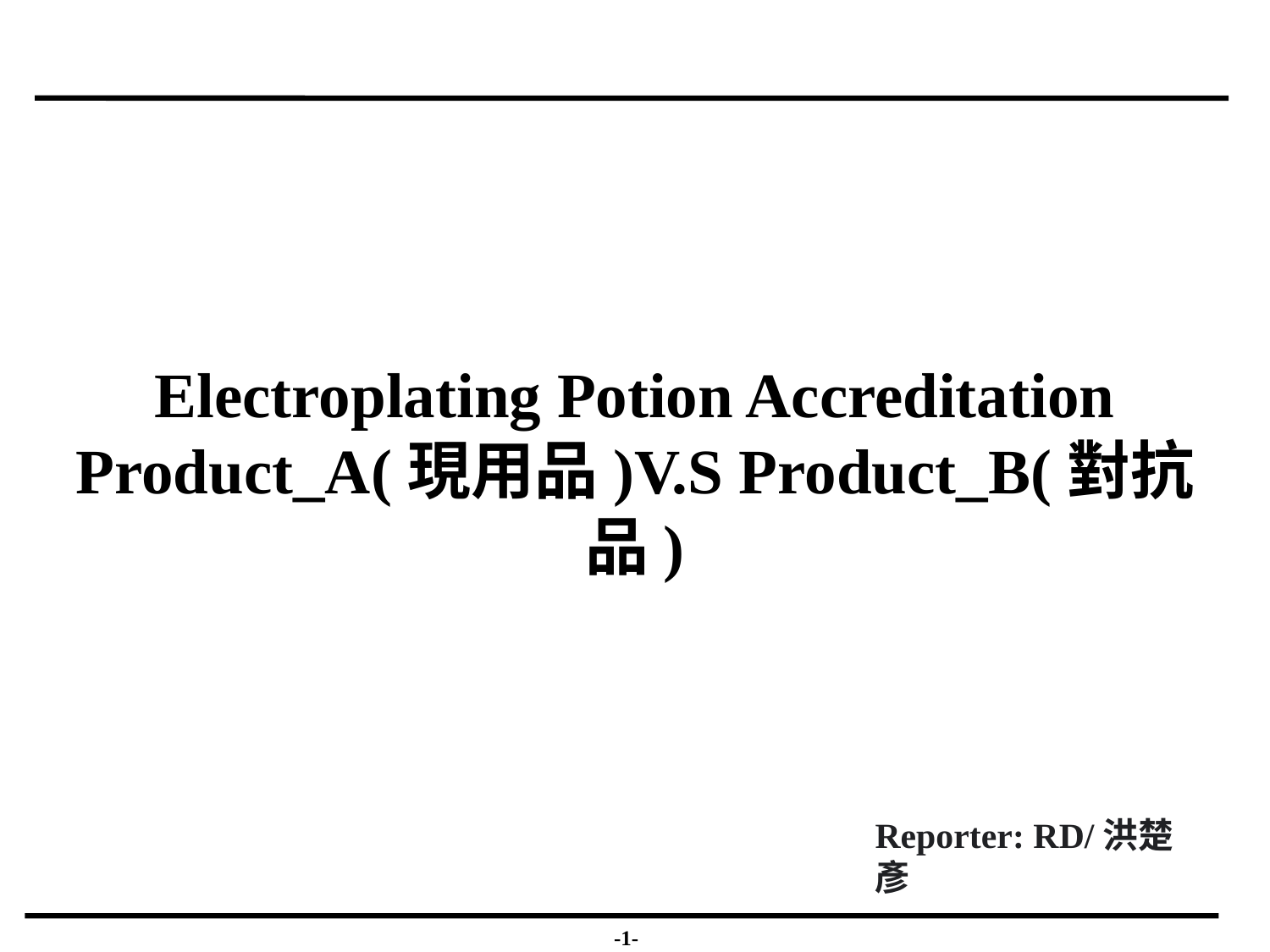

Electroplating Potion Accreditation
Product_A(現用品)V.S Product_B(對抗品)
Reporter: RD/洪楚彥